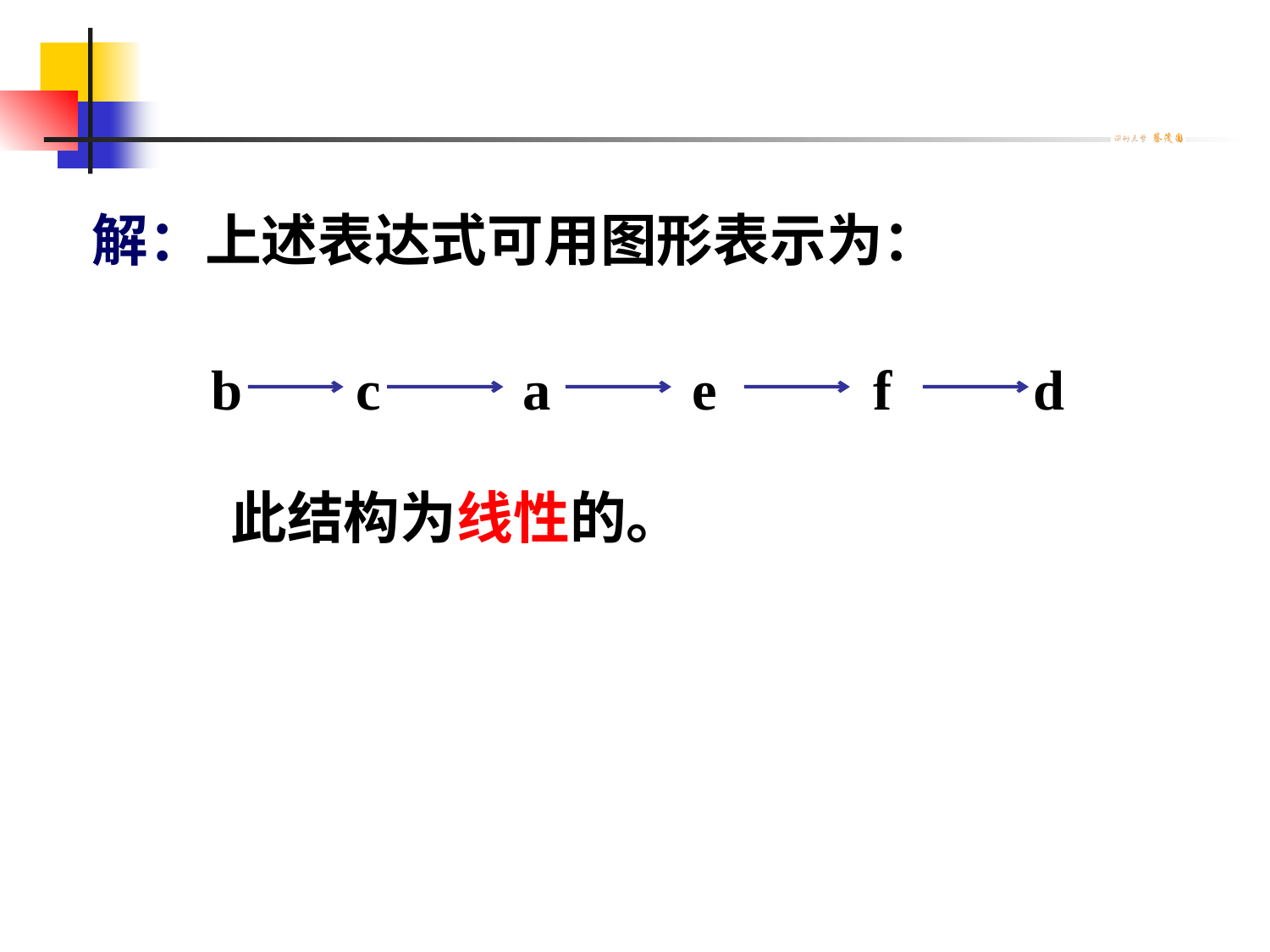

解：上述表达式可用图形表示为：
b        c          a          e           f          d

此结构为线性的。